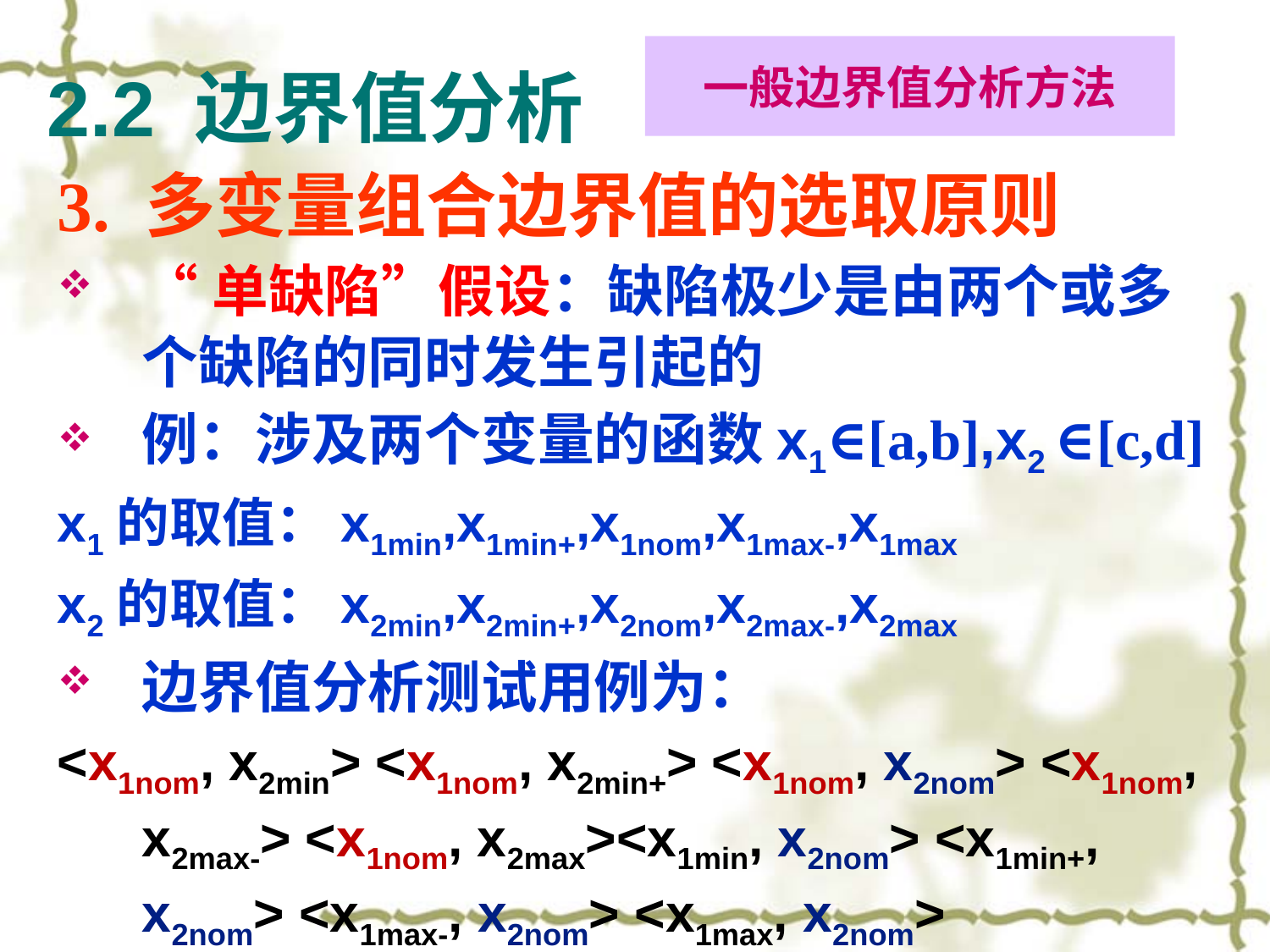

# 2.2 边界值分析
一般边界值分析方法
3. 多变量组合边界值的选取原则
“单缺陷”假设：缺陷极少是由两个或多个缺陷的同时发生引起的
例：涉及两个变量的函数x1∈[a,b],x2 ∈[c,d]
x1的取值：x1min,x1min+,x1nom,x1max-,x1max
x2的取值：x2min,x2min+,x2nom,x2max-,x2max
边界值分析测试用例为：
<x1nom, x2min> <x1nom, x2min+> <x1nom, x2nom> <x1nom, x2max-> <x1nom, x2max><x1min, x2nom> <x1min+, x2nom> <x1max-, x2nom> <x1max, x2nom>